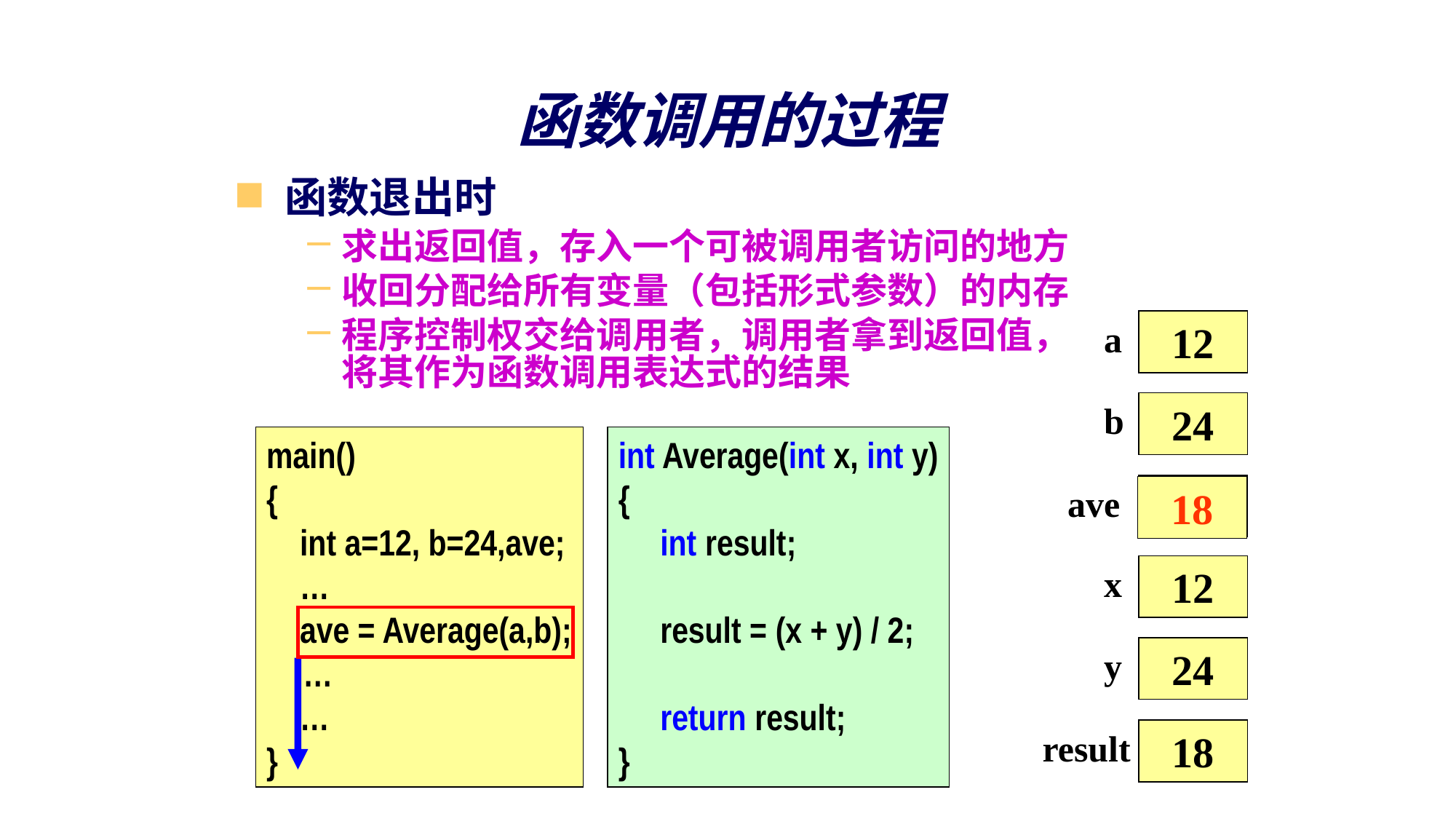

函数调用的过程
函数退出时
求出返回值，存入一个可被调用者访问的地方
收回分配给所有变量（包括形式参数）的内存
程序控制权交给调用者，调用者拿到返回值，将其作为函数调用表达式的结果
       a
12
       b
24
ave
?
main()
{
    int a=12, b=24,ave;
    …
    ave = Average(a,b);
    …
    …
}
int Average(int x, int y)
{
     int result;

     result = (x + y) / 2;

     return result;
}
18
       x
12
       y
24
result
18